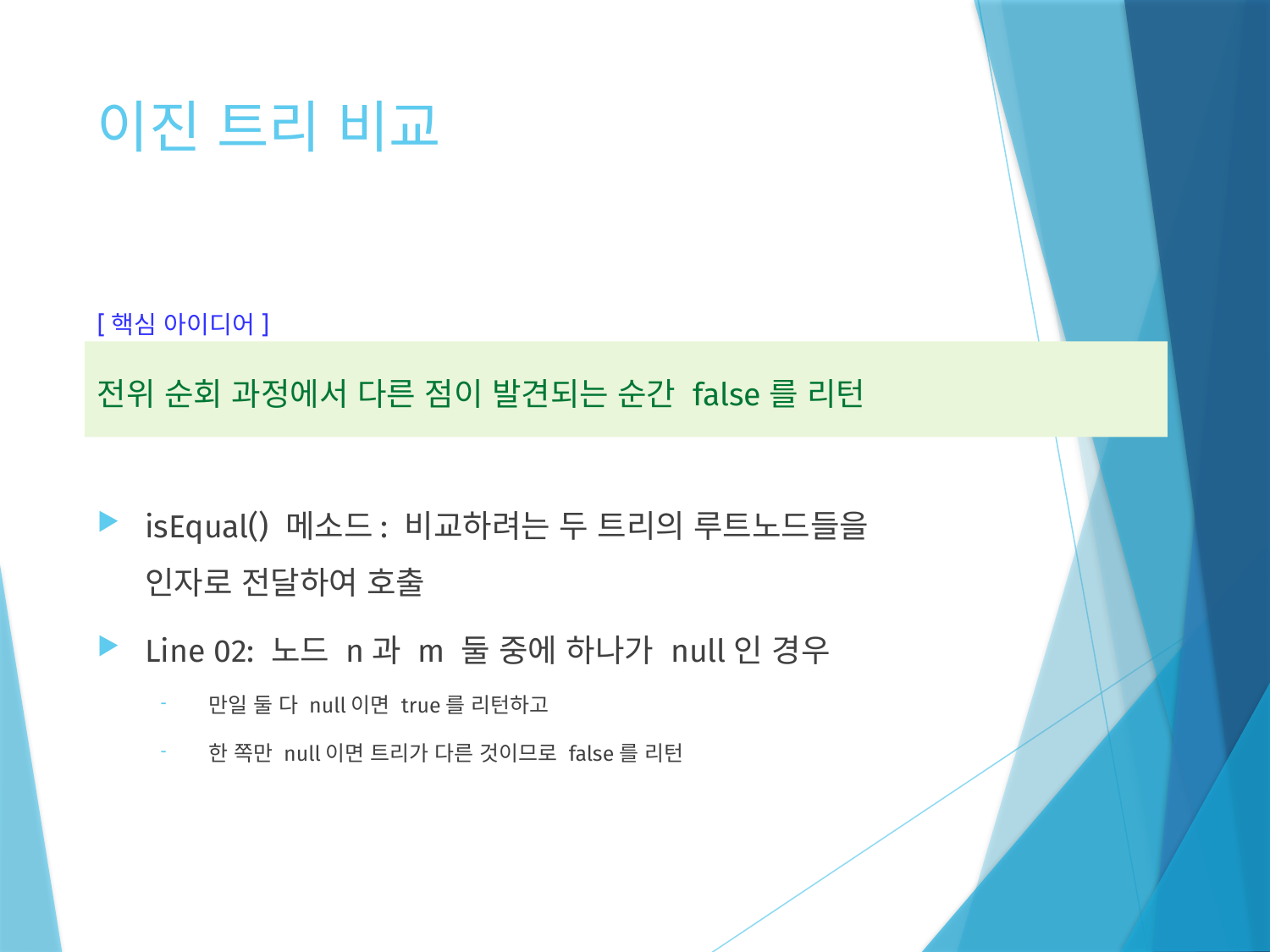

# 이진 트리 비교
[핵심 아이디어]
전위 순회 과정에서 다른 점이 발견되는 순간 false를 리턴
isEqual() 메소드: 비교하려는 두 트리의 루트노드들을 인자로 전달하여 호출
Line 02: 노드 n과 m 둘 중에 하나가 null인 경우
만일 둘 다 null이면 true를 리턴하고
한 쪽만 null이면 트리가 다른 것이므로 false를 리턴